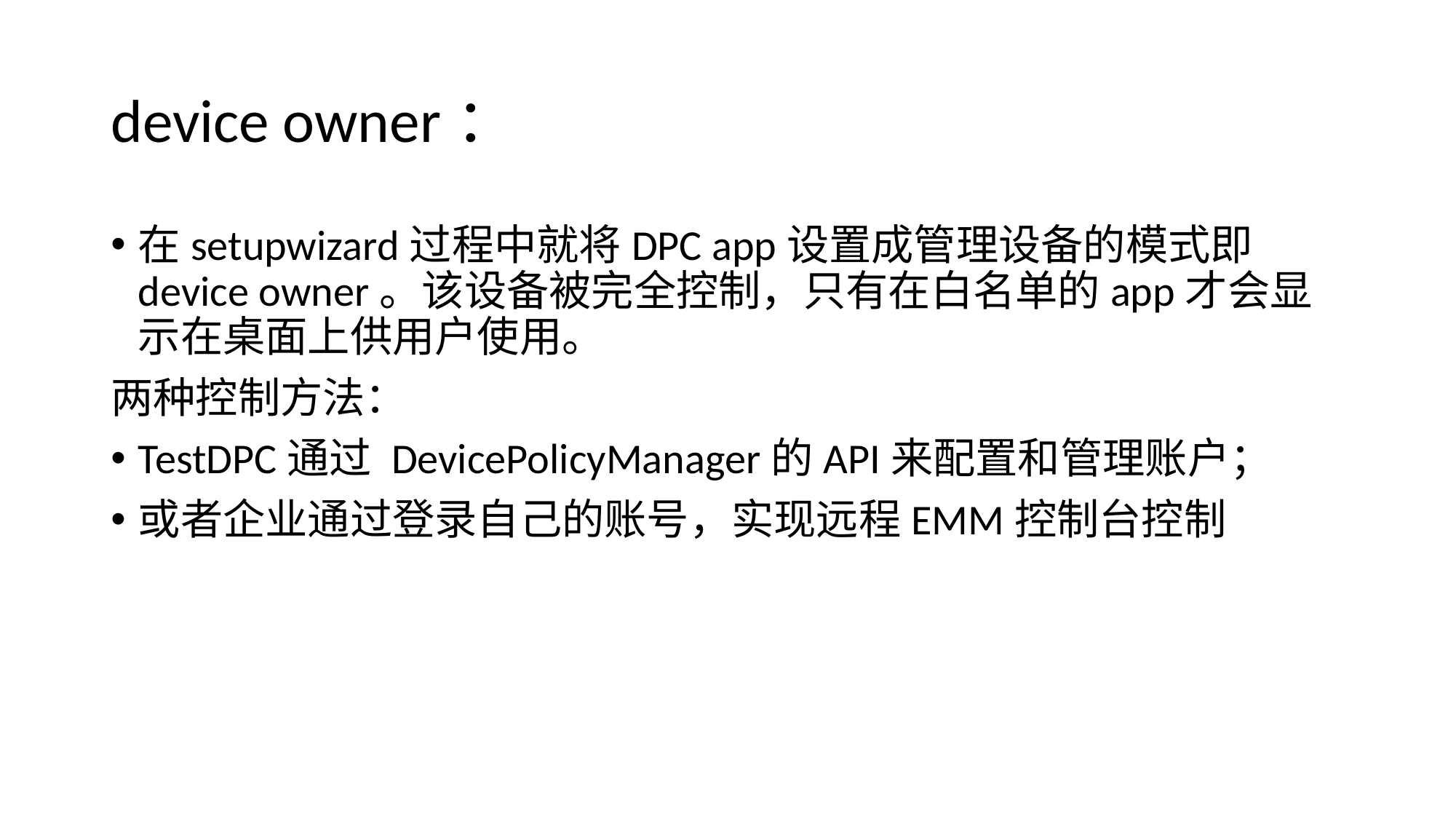

# device owner：
在setupwizard过程中就将DPC app设置成管理设备的模式即device owner。该设备被完全控制，只有在白名单的app才会显示在桌面上供用户使用。
两种控制方法：
TestDPC通过 DevicePolicyManager的API来配置和管理账户；
或者企业通过登录自己的账号，实现远程EMM控制台控制